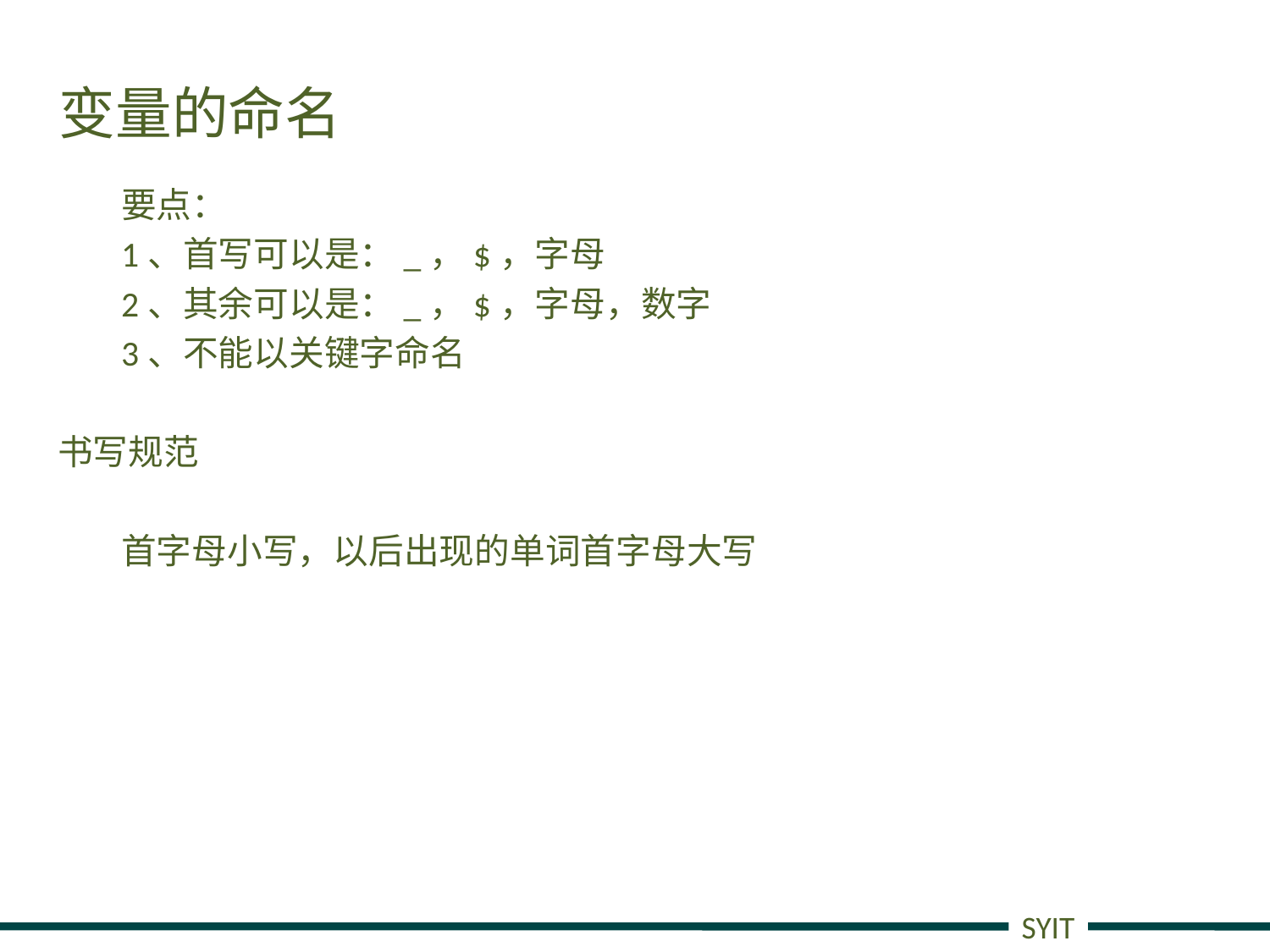

# 变量的命名
要点：
1、首写可以是：_，$，字母
2、其余可以是：_，$，字母，数字
3、不能以关键字命名

书写规范

首字母小写，以后出现的单词首字母大写
SYIT